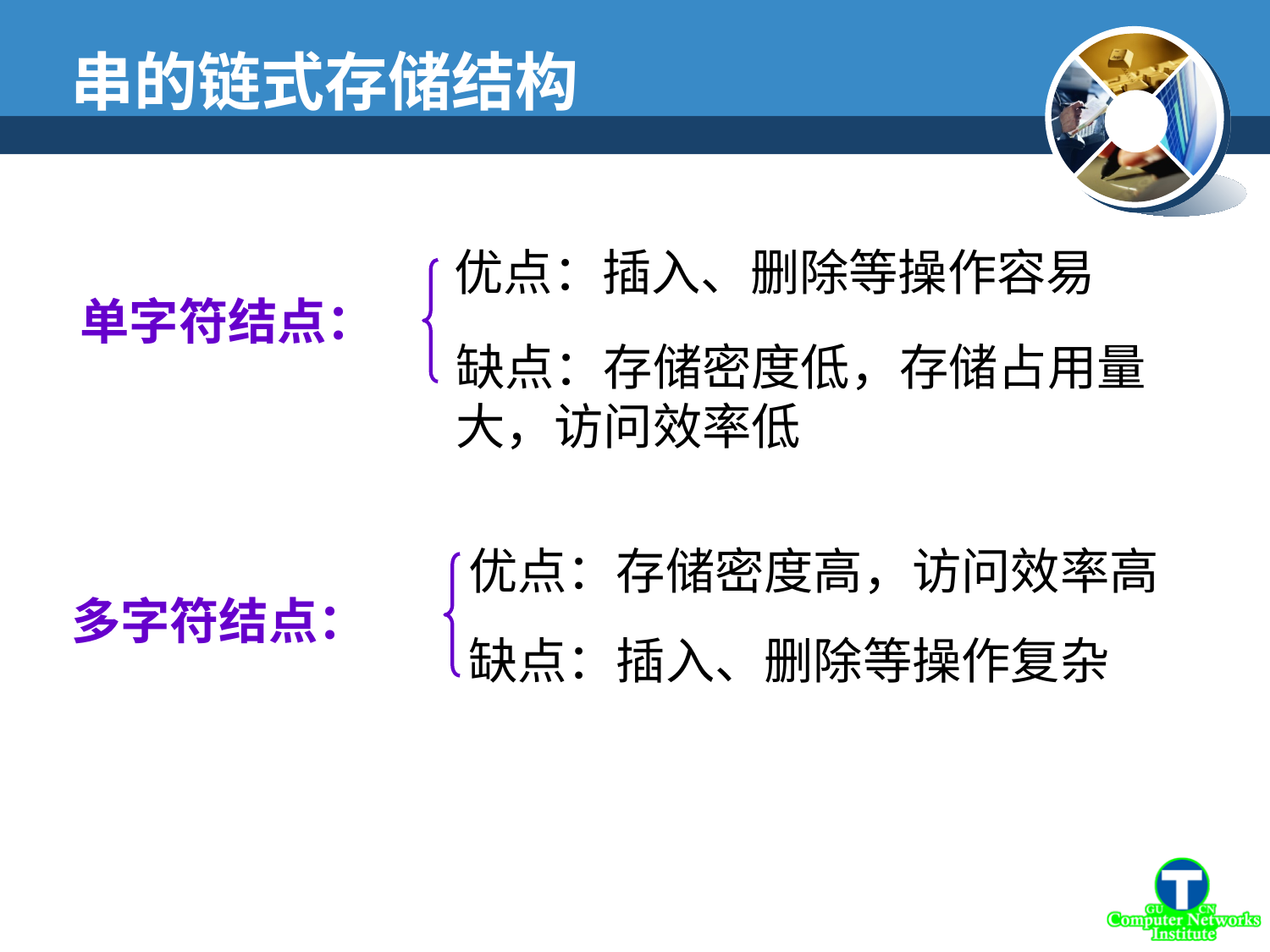

串的链式存储结构
优点：插入、删除等操作容易

单字符结点：
缺点：存储密度低，存储占用量大，访问效率低
优点：存储密度高，访问效率高

多字符结点：
缺点：插入、删除等操作复杂